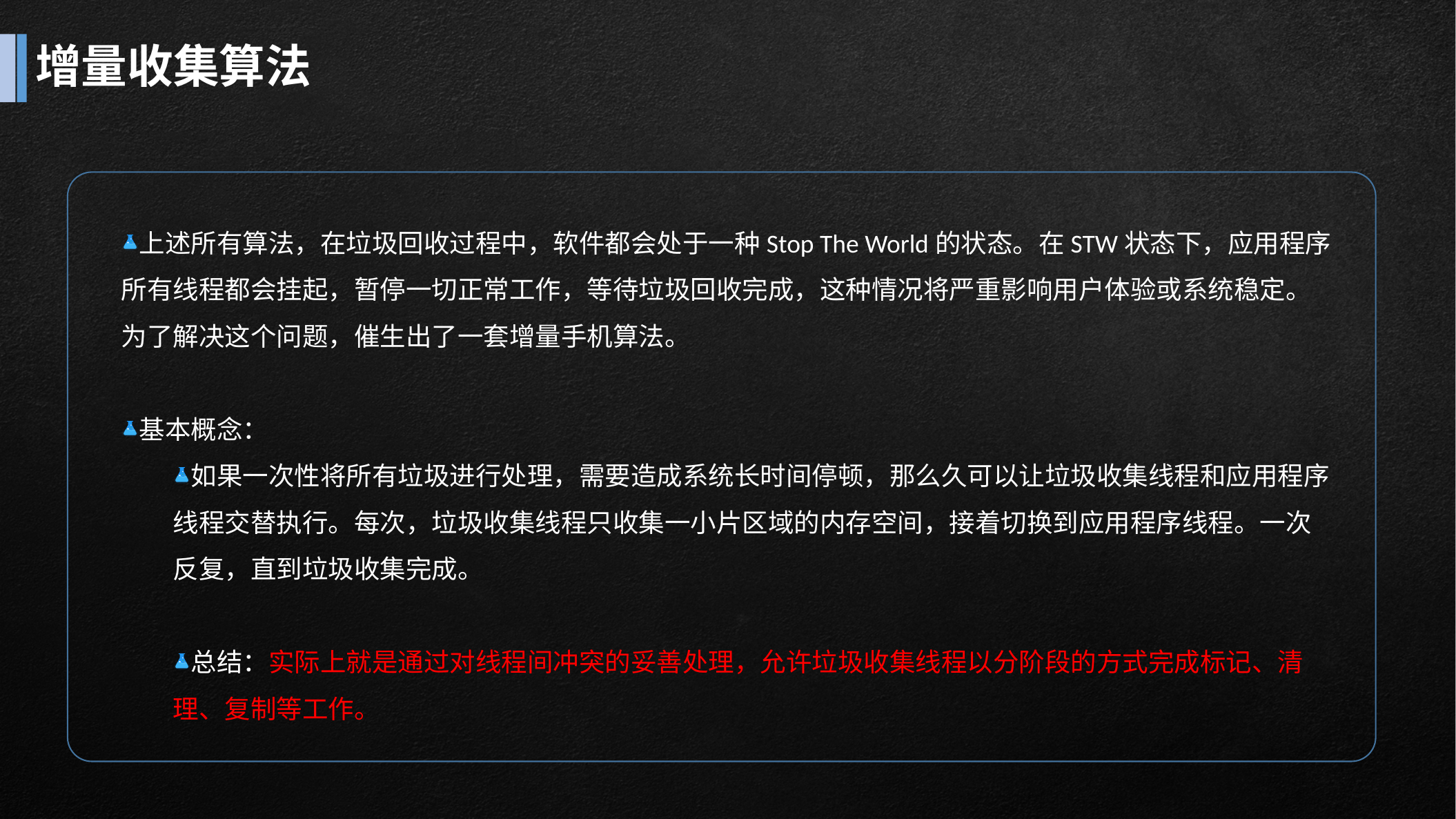

# 增量收集算法

上述所有算法，在垃圾回收过程中，软件都会处于一种Stop The World的状态。在STW状态下，应用程序所有线程都会挂起，暂停一切正常工作，等待垃圾回收完成，这种情况将严重影响用户体验或系统稳定。为了解决这个问题，催生出了一套增量手机算法。

基本概念：
如果一次性将所有垃圾进行处理，需要造成系统长时间停顿，那么久可以让垃圾收集线程和应用程序线程交替执行。每次，垃圾收集线程只收集一小片区域的内存空间，接着切换到应用程序线程。一次反复，直到垃圾收集完成。

总结：实际上就是通过对线程间冲突的妥善处理，允许垃圾收集线程以分阶段的方式完成标记、清理、复制等工作。